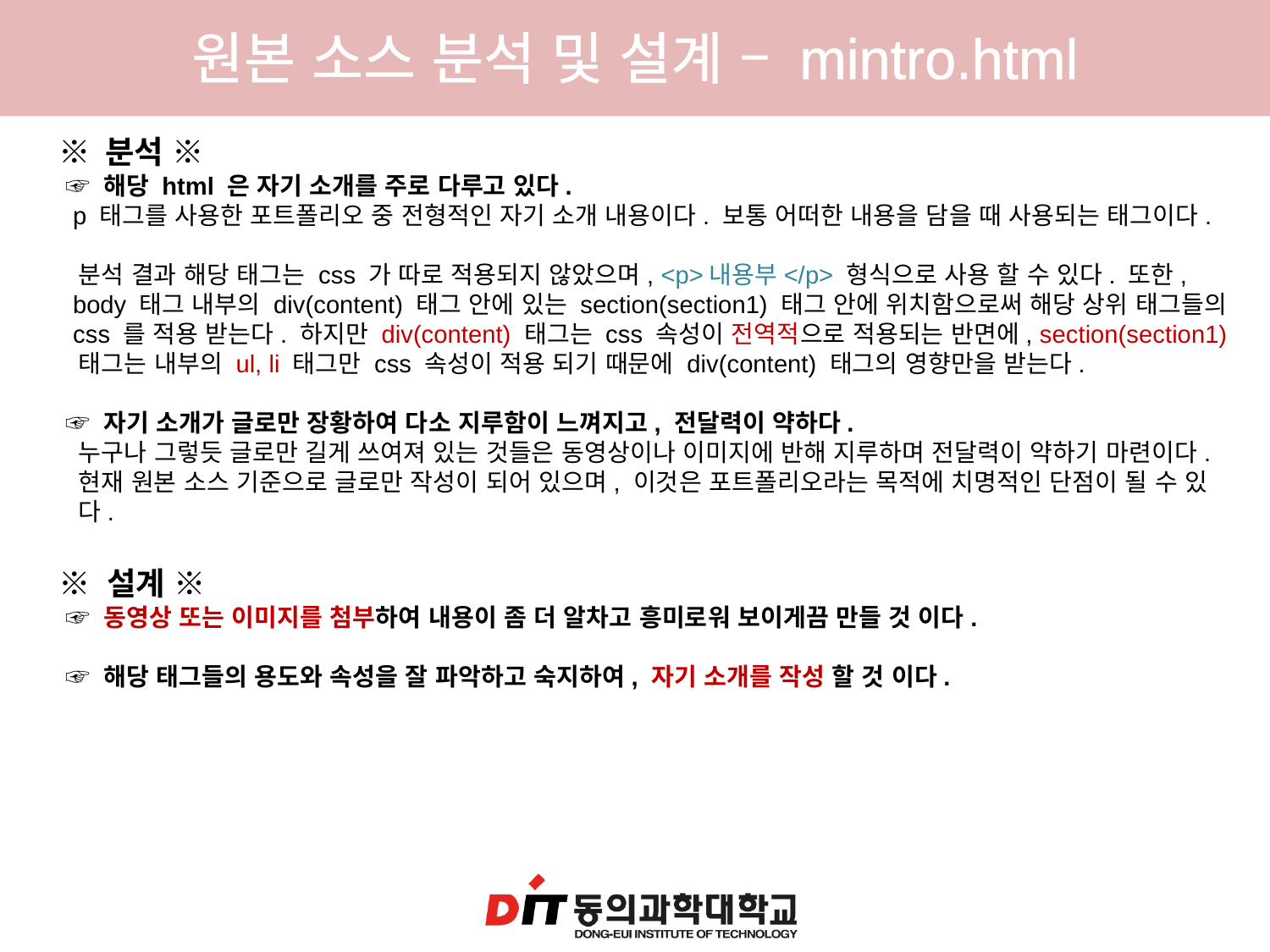

원본 소스 분석 및 설계 – mintro.html
※ 분석 ※
 ☞ 해당 html 은 자기 소개를 주로 다루고 있다.
  p 태그를 사용한 포트폴리오 중 전형적인 자기 소개 내용이다. 보통 어떠한 내용을 담을 때 사용되는 태그이다.

  분석 결과 해당 태그는 css 가 따로 적용되지 않았으며, <p>내용부</p> 형식으로 사용 할 수 있다. 또한,
  body 태그 내부의 div(content) 태그 안에 있는 section(section1) 태그 안에 위치함으로써 해당 상위 태그들의
  css 를 적용 받는다. 하지만 div(content) 태그는 css 속성이 전역적으로 적용되는 반면에, section(section1)
  태그는 내부의 ul, li 태그만 css 속성이 적용 되기 때문에 div(content) 태그의 영향만을 받는다.

 ☞ 자기 소개가 글로만 장황하여 다소 지루함이 느껴지고, 전달력이 약하다.
  누구나 그렇듯 글로만 길게 쓰여져 있는 것들은 동영상이나 이미지에 반해 지루하며 전달력이 약하기 마련이다.
  현재 원본 소스 기준으로 글로만 작성이 되어 있으며, 이것은 포트폴리오라는 목적에 치명적인 단점이 될 수 있
  다.

※ 설계 ※
 ☞ 동영상 또는 이미지를 첨부하여 내용이 좀 더 알차고 흥미로워 보이게끔 만들 것 이다.

 ☞ 해당 태그들의 용도와 속성을 잘 파악하고 숙지하여, 자기 소개를 작성 할 것 이다.